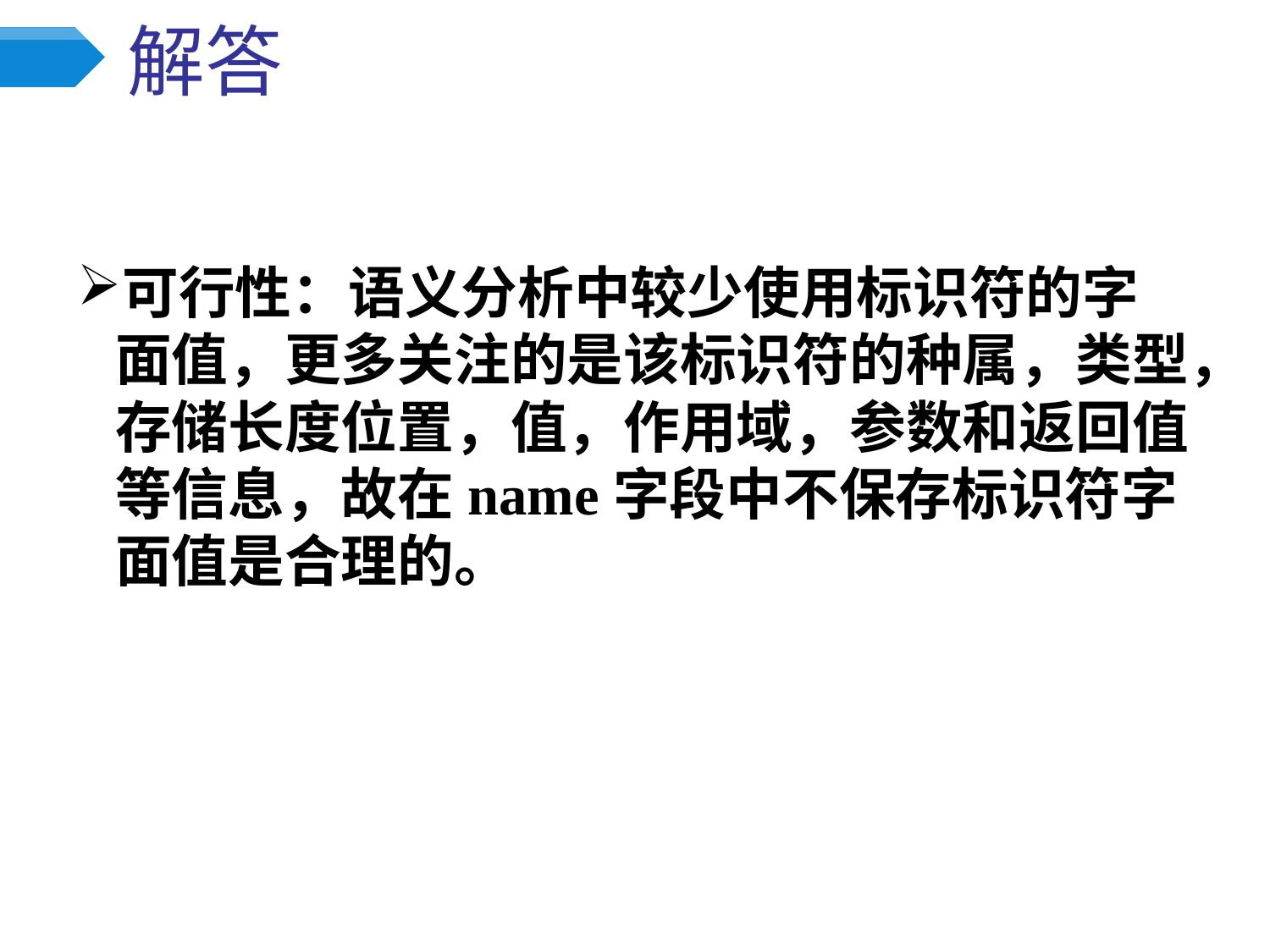

# 解答
可行性：语义分析中较少使用标识符的字面值，更多关注的是该标识符的种属，类型，存储长度位置，值，作用域，参数和返回值等信息，故在name字段中不保存标识符字面值是合理的。